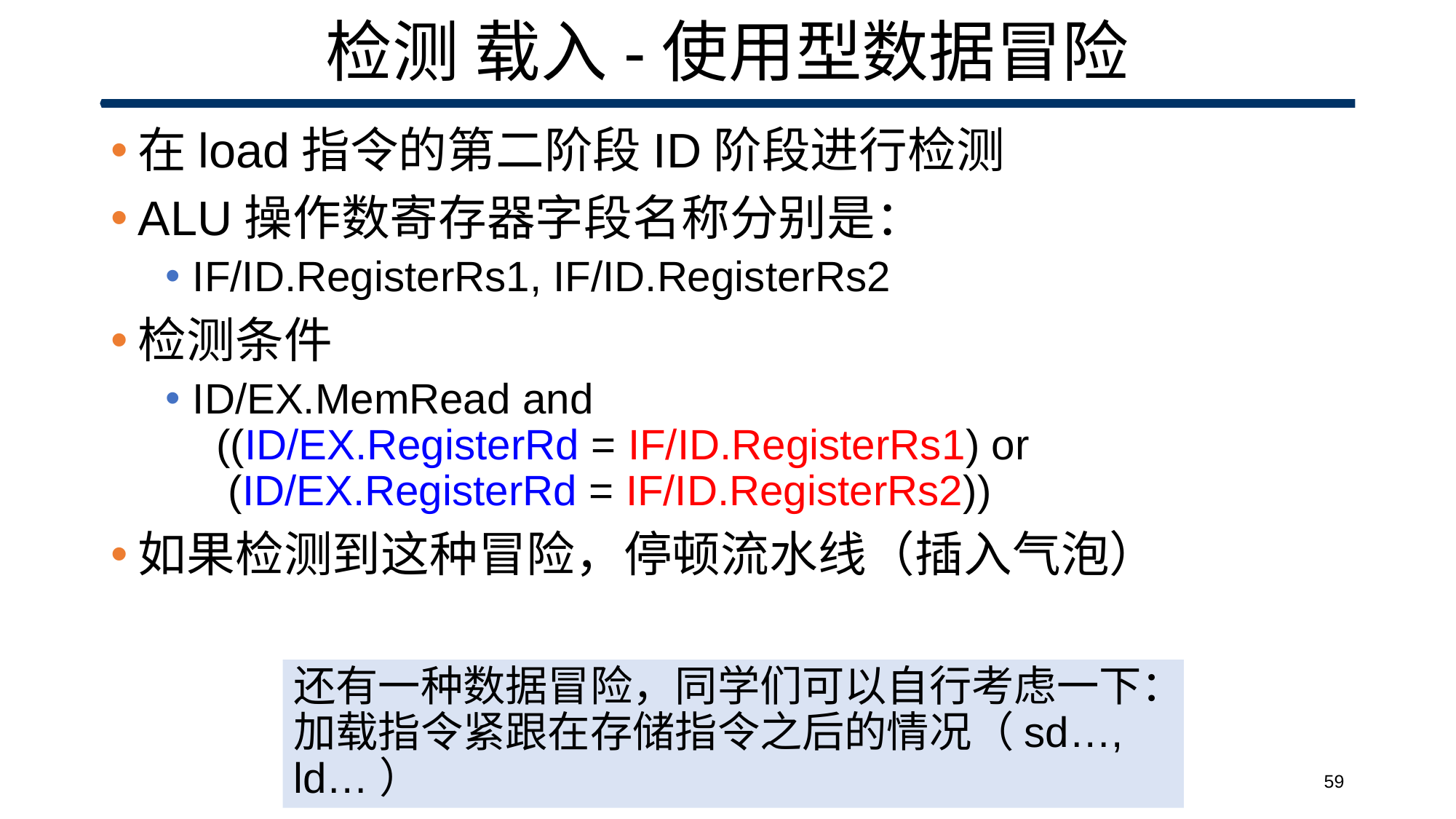

# 检测 载入-使用型数据冒险
在load指令的第二阶段ID阶段进行检测
ALU操作数寄存器字段名称分别是：
IF/ID.RegisterRs1, IF/ID.RegisterRs2
检测条件
ID/EX.MemRead and
  ((ID/EX.RegisterRd = IF/ID.RegisterRs1) or
   (ID/EX.RegisterRd = IF/ID.RegisterRs2))
如果检测到这种冒险，停顿流水线（插入气泡）

还有一种数据冒险，同学们可以自行考虑一下：
加载指令紧跟在存储指令之后的情况（sd…, ld…）
59